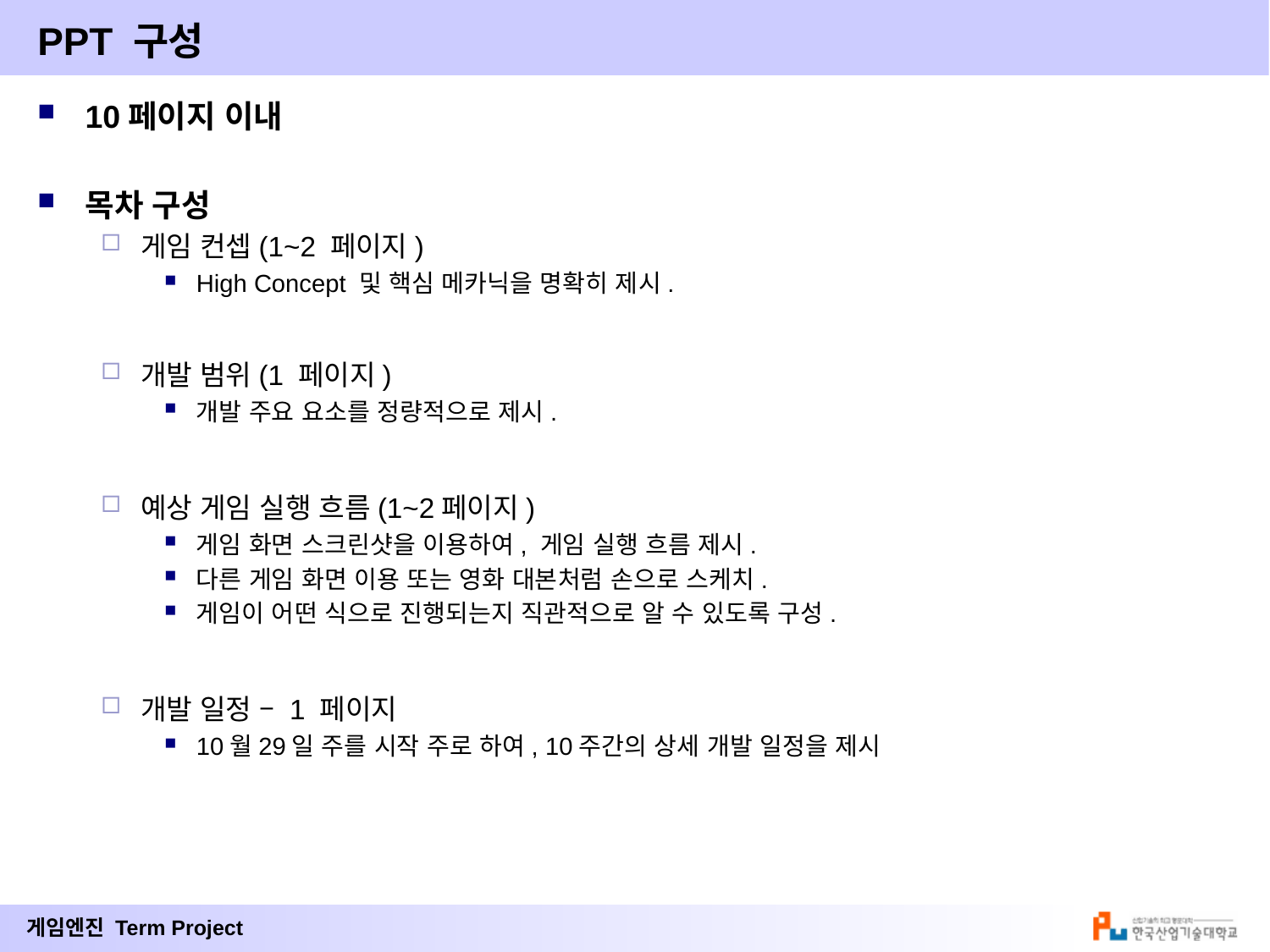

# PPT 구성
10페이지 이내

목차 구성
게임 컨셉(1~2 페이지)
High Concept 및 핵심 메카닉을 명확히 제시.

개발 범위(1 페이지)
개발 주요 요소를 정량적으로 제시.

예상 게임 실행 흐름(1~2페이지)
게임 화면 스크린샷을 이용하여, 게임 실행 흐름 제시.
다른 게임 화면 이용 또는 영화 대본처럼 손으로 스케치.
게임이 어떤 식으로 진행되는지 직관적으로 알 수 있도록 구성.

개발 일정 – 1 페이지
10월29일 주를 시작 주로 하여, 10주간의 상세 개발 일정을 제시